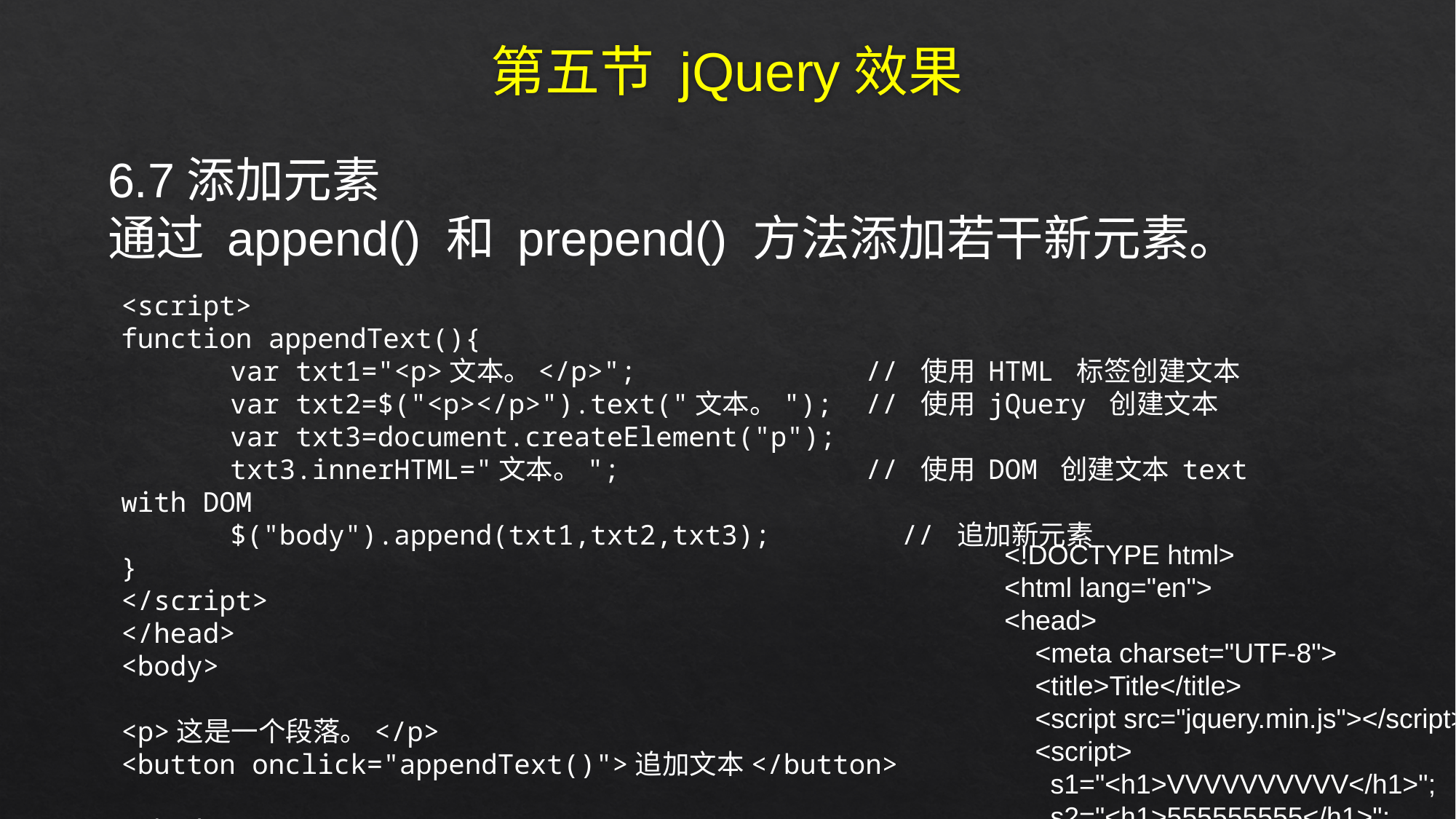

# 第五节 jQuery效果
6.7添加元素
通过 append() 和 prepend() 方法添加若干新元素。

<script>
function appendText(){
	var txt1="<p>文本。</p>";              // 使用 HTML 标签创建文本
	var txt2=$("<p></p>").text("文本。");  // 使用 jQuery 创建文本
	var txt3=document.createElement("p");
	txt3.innerHTML="文本。";               // 使用 DOM 创建文本 text with DOM
	$("body").append(txt1,txt2,txt3);        // 追加新元素
}
</script>
</head>
<body>

<p>这是一个段落。</p>
<button onclick="appendText()">追加文本</button>

</body>
<!DOCTYPE html>
<html lang="en">
<head>
    <meta charset="UTF-8">
    <title>Title</title>
    <script src="jquery.min.js"></script>
    <script>
      s1="<h1>VVVVVVVVVV</h1>";
      s2="<h1>555555555</h1>";
        $(document).ready(function () {
         $("#btn").click(function () {
           $("#p1").append(s1);
           $("#p2").append(s2);
         });
     })
    </script>
</head>
<body>
<p id="p1">AAAAA</p>
<p id="p2">BBBBBB</p>
<button id="btn">OK</button>

</body>
</html>